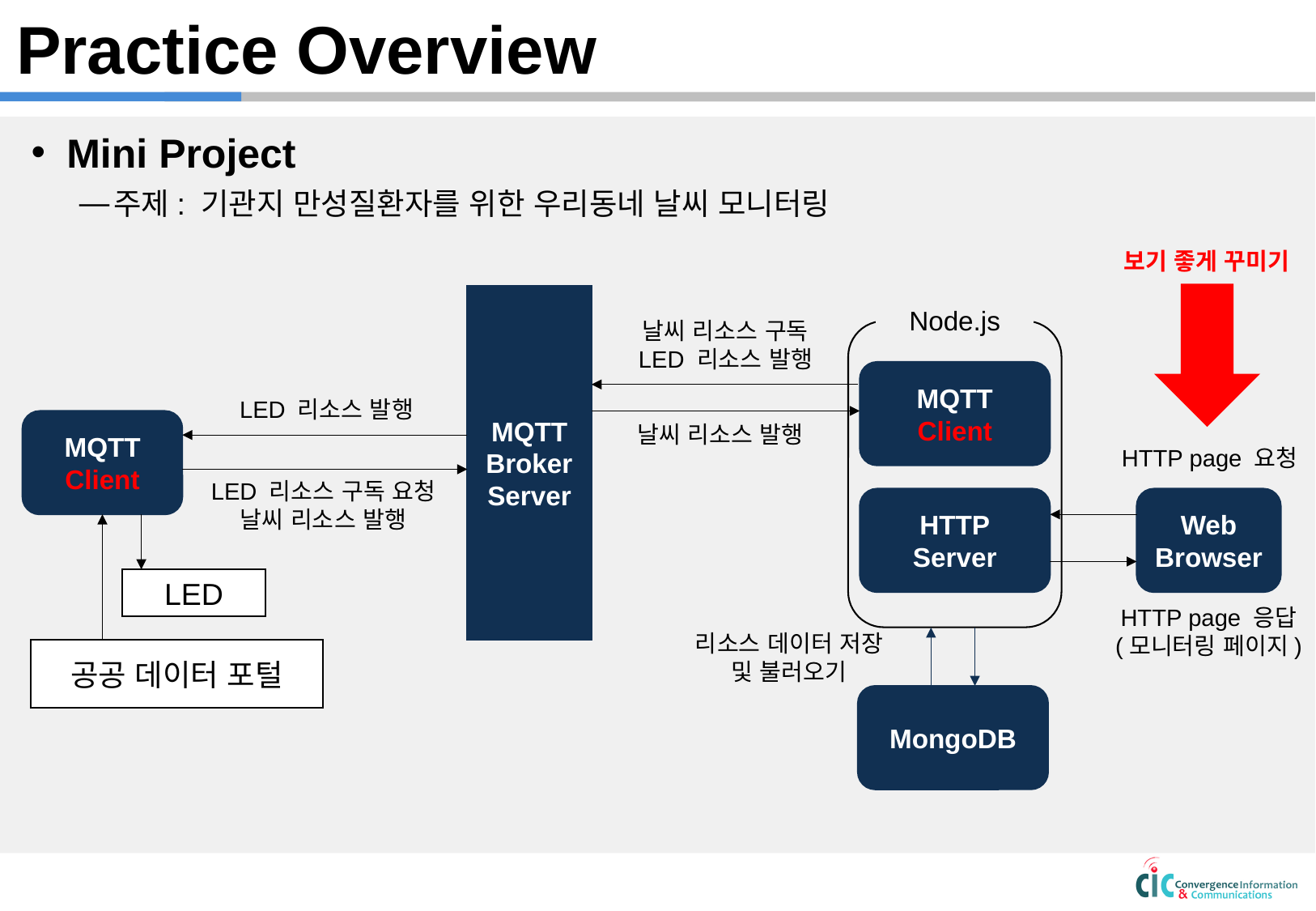

Practice Overview
Mini Project
주제: 기관지 만성질환자를 위한 우리동네 날씨 모니터링
보기 좋게 꾸미기

MQTT
Broker
Server
Node.js

MQTT
Client
HTTP
Server
날씨 리소스 구독
LED 리소스 발행

MQTT
Client
날씨 리소스 발행
HTTP page 요청
LED 리소스 구독 요청
날씨 리소스 발행
Web Browser
HTTP page 응답
(모니터링 페이지)
리소스 데이터 저장 및 불러오기
MongoDB
LED 리소스 발행
LED
공공 데이터 포털